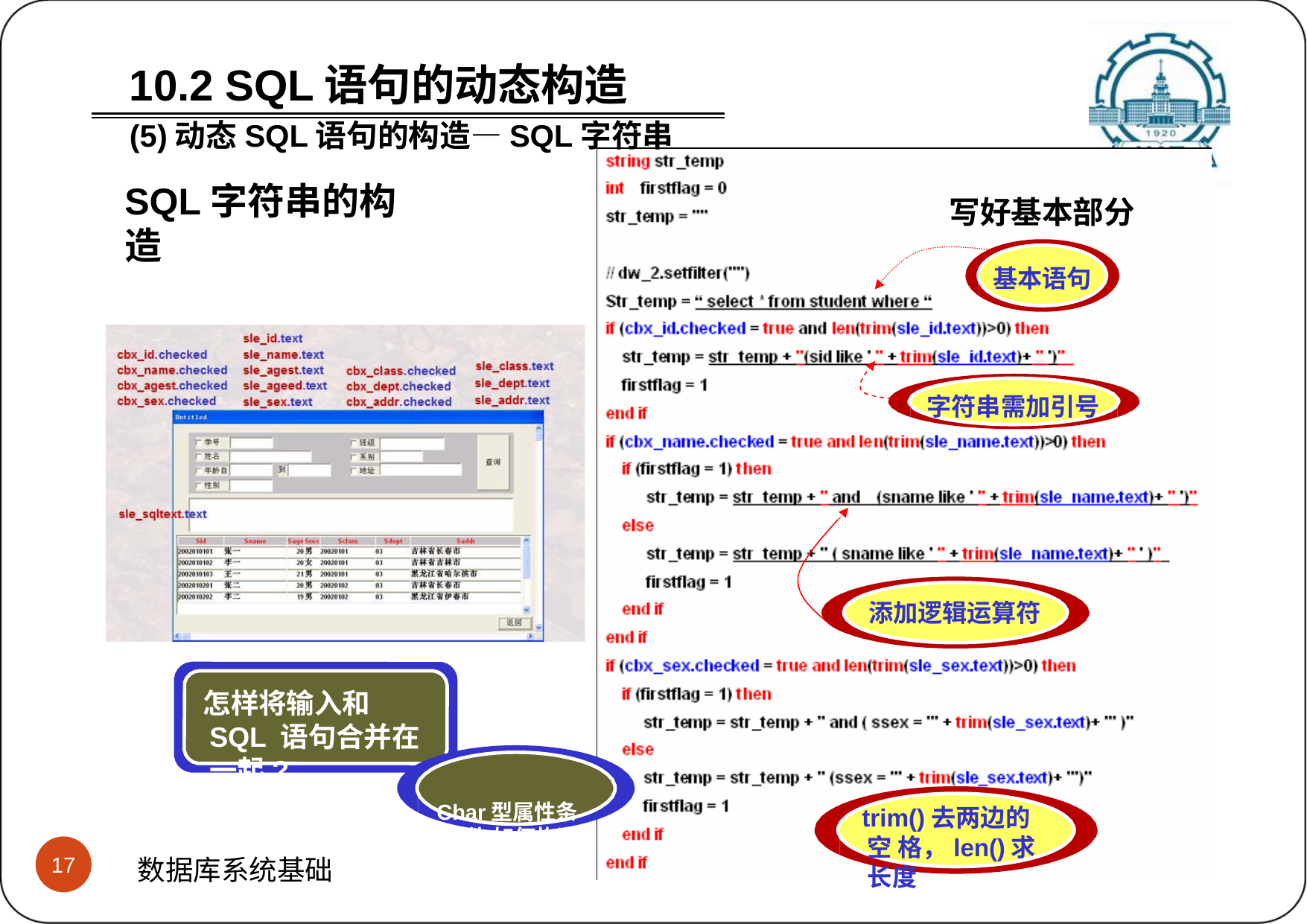

# 10.2 SQL语句的动态构造 (5)动态SQL语句的构造—SQL字符串

SQL字符串的构造
写好基本部分

基本语句

字符串需加引号

添加逻辑运算符

怎样将输入和SQL 语句合并在一起?
Char型属性条件 如何构造?

trim()去两边的空 格，len()求长度